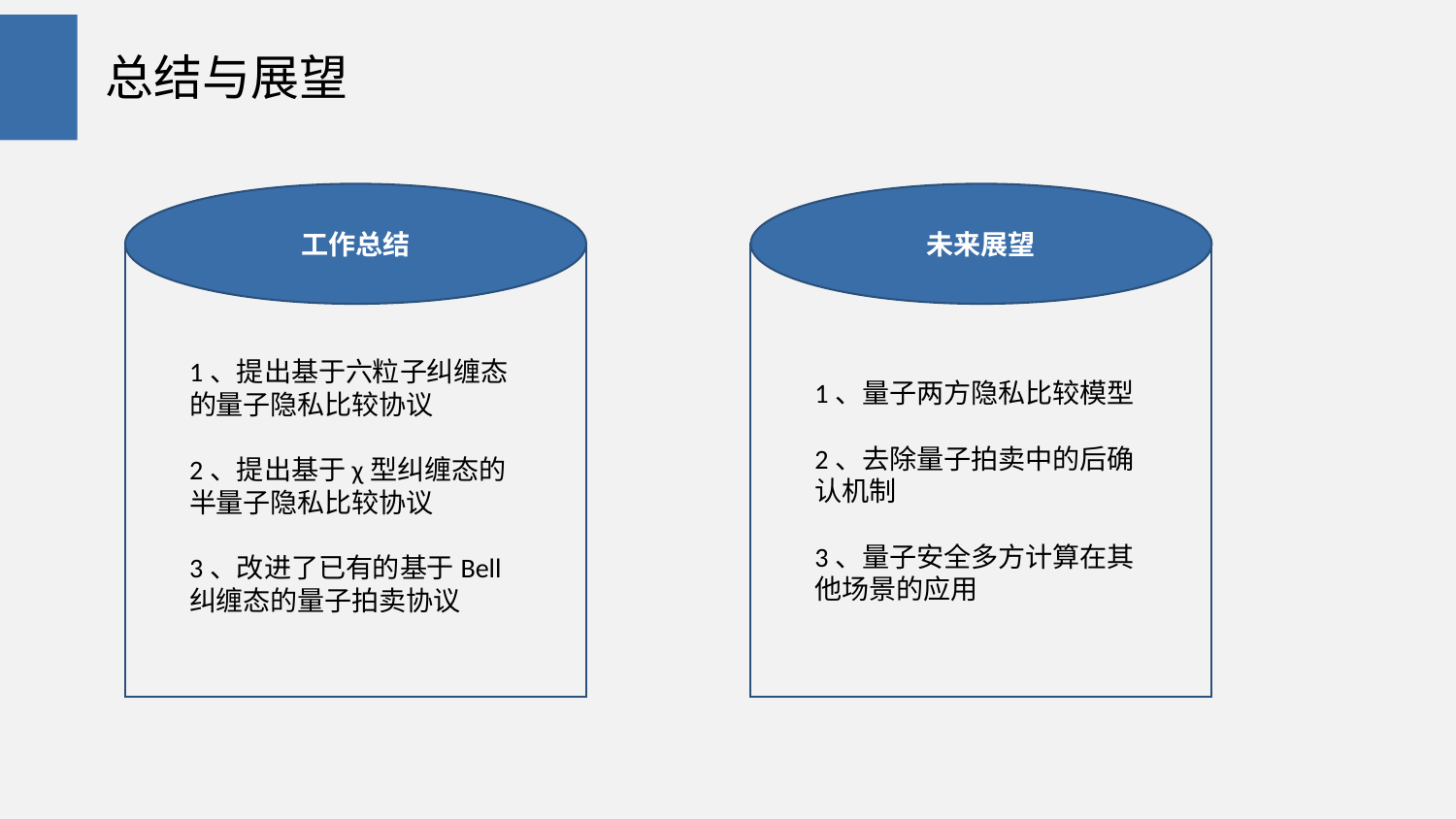

总结与展望
未来展望
工作总结

1、提出基于六粒子纠缠态的量子隐私比较协议

2、提出基于χ型纠缠态的半量子隐私比较协议

3、改进了已有的基于Bell纠缠态的量子拍卖协议
1、量子两方隐私比较模型

2、去除量子拍卖中的后确认机制

3、量子安全多方计算在其他场景的应用